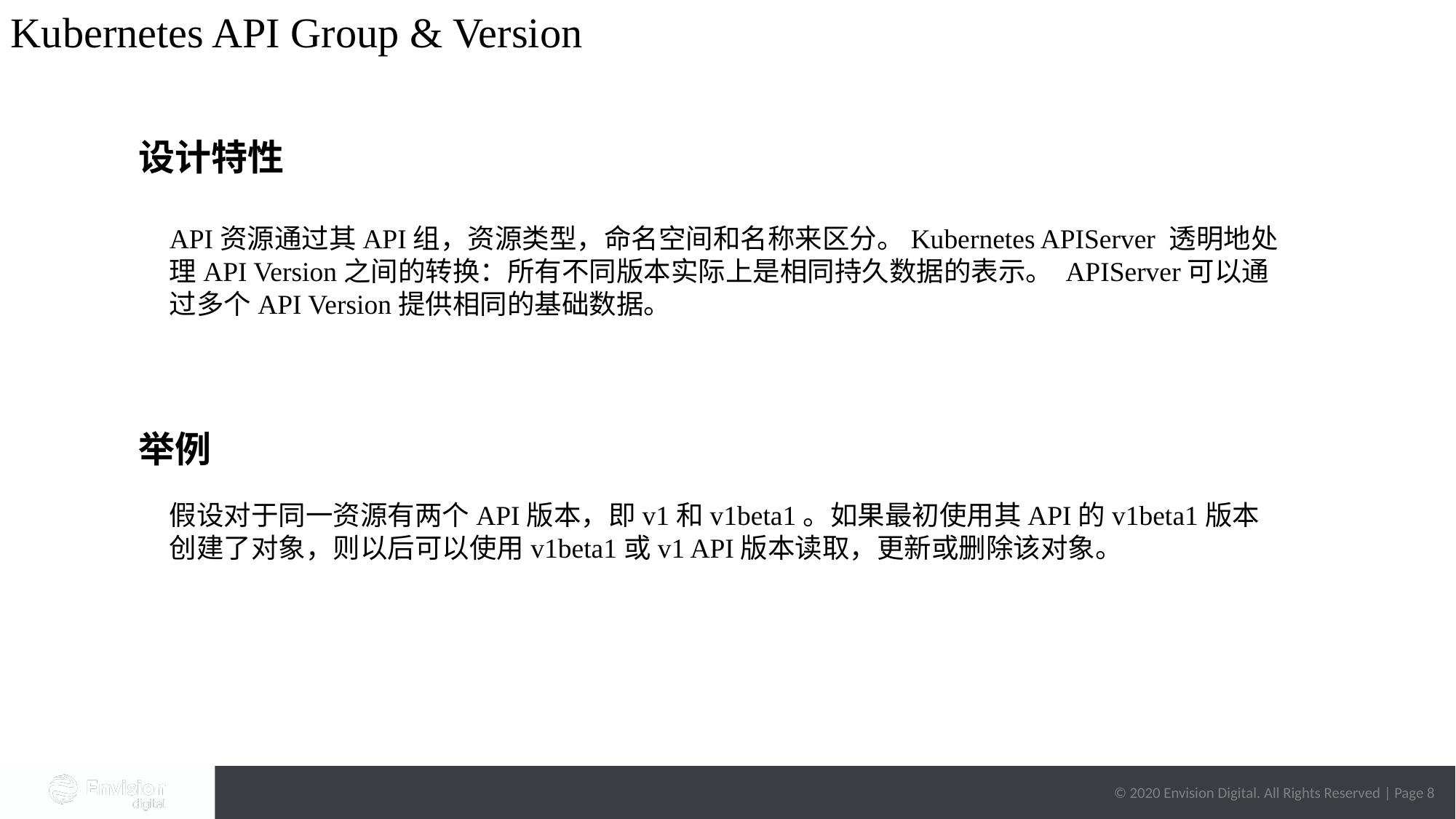

Kubernetes API Group & Version
设计特性
API资源通过其API组，资源类型，命名空间和名称来区分。Kubernetes APIServer 透明地处理API Version之间的转换：所有不同版本实际上是相同持久数据的表示。 APIServer可以通过多个API Version提供相同的基础数据。
举例
假设对于同一资源有两个API版本，即v1和v1beta1。如果最初使用其API的v1beta1版本创建了对象，则以后可以使用v1beta1或v1 API版本读取，更新或删除该对象。